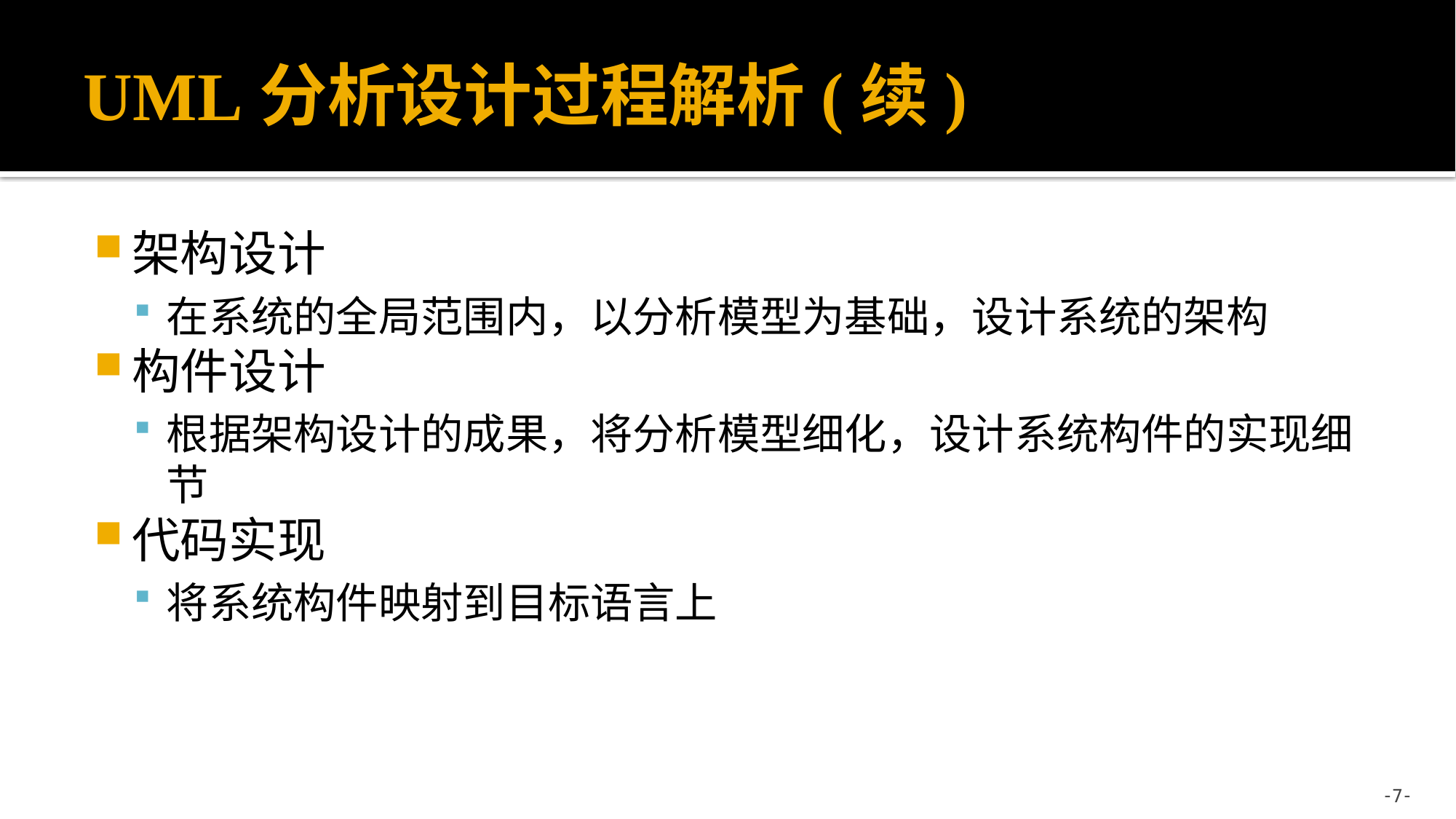

# UML分析设计过程解析(续)
架构设计
在系统的全局范围内，以分析模型为基础，设计系统的架构
构件设计
根据架构设计的成果，将分析模型细化，设计系统构件的实现细节
代码实现
将系统构件映射到目标语言上
-7-